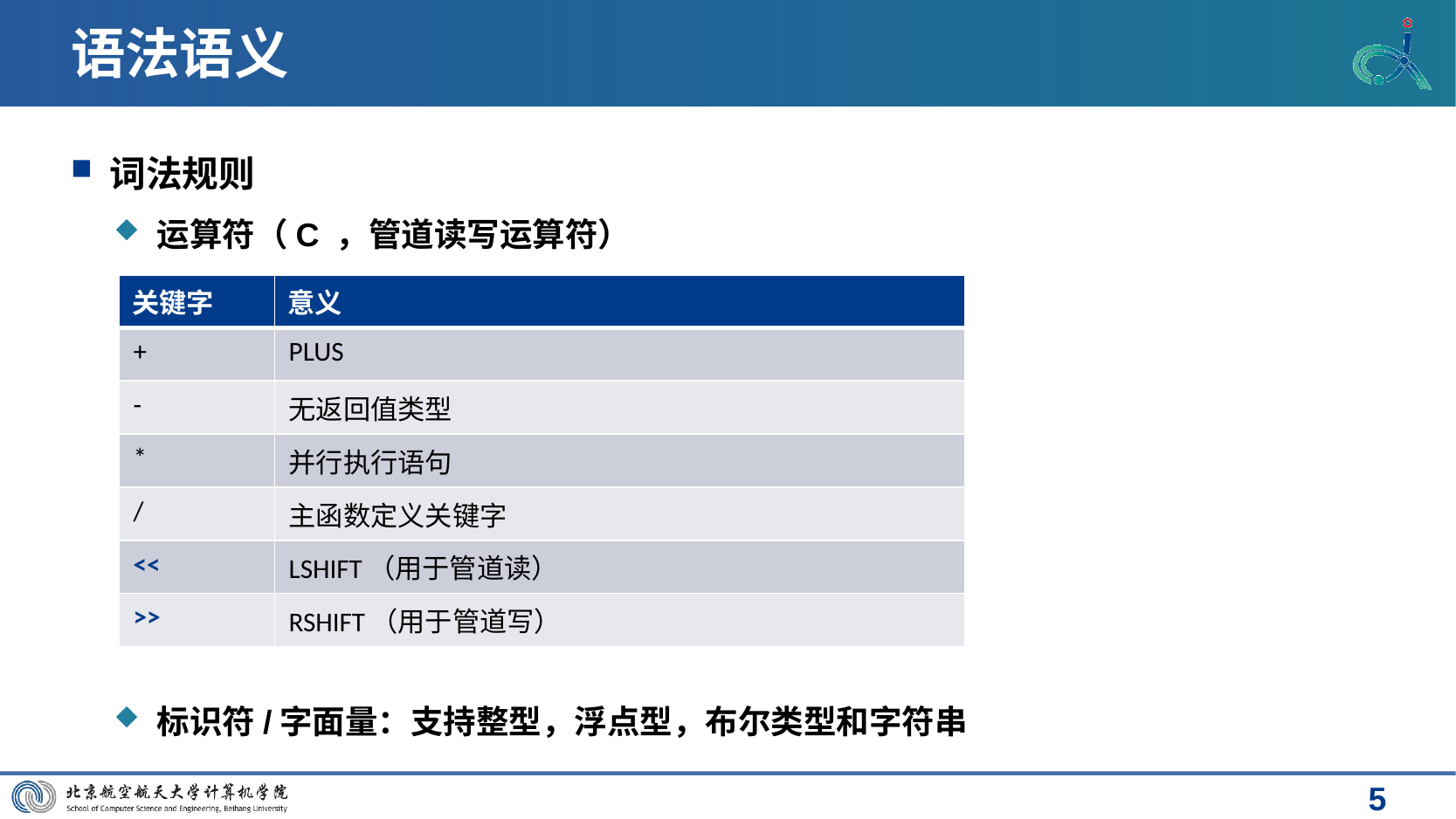

# 语法语义
词法规则
运算符（C ，管道读写运算符）

标识符/字面量：支持整型，浮点型，布尔类型和字符串

| 关键字 | 意义 |
| --- | --- |
| + | PLUS |
| - | 无返回值类型 |
| \* | 并行执行语句 |
| / | 主函数定义关键字 |
| << | LSHIFT（用于管道读） |
| >> | RSHIFT（用于管道写） |
5